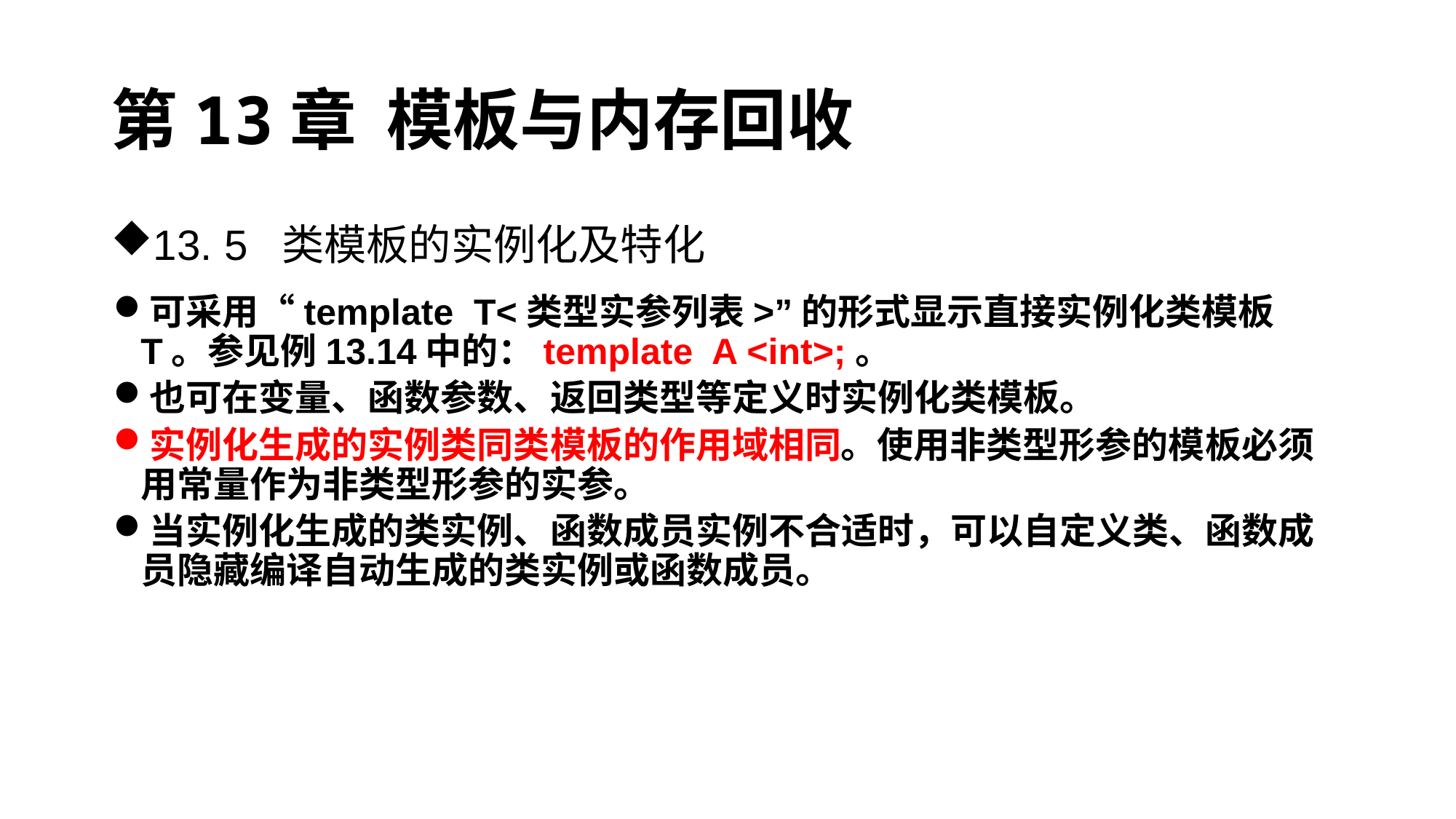

# 第13章  模板与内存回收
13. 5  类模板的实例化及特化
可采用“template  T<类型实参列表>”的形式显示直接实例化类模板T。参见例13.14中的：template  A <int>;。
也可在变量、函数参数、返回类型等定义时实例化类模板。
实例化生成的实例类同类模板的作用域相同。使用非类型形参的模板必须用常量作为非类型形参的实参。
当实例化生成的类实例、函数成员实例不合适时，可以自定义类、函数成员隐藏编译自动生成的类实例或函数成员。